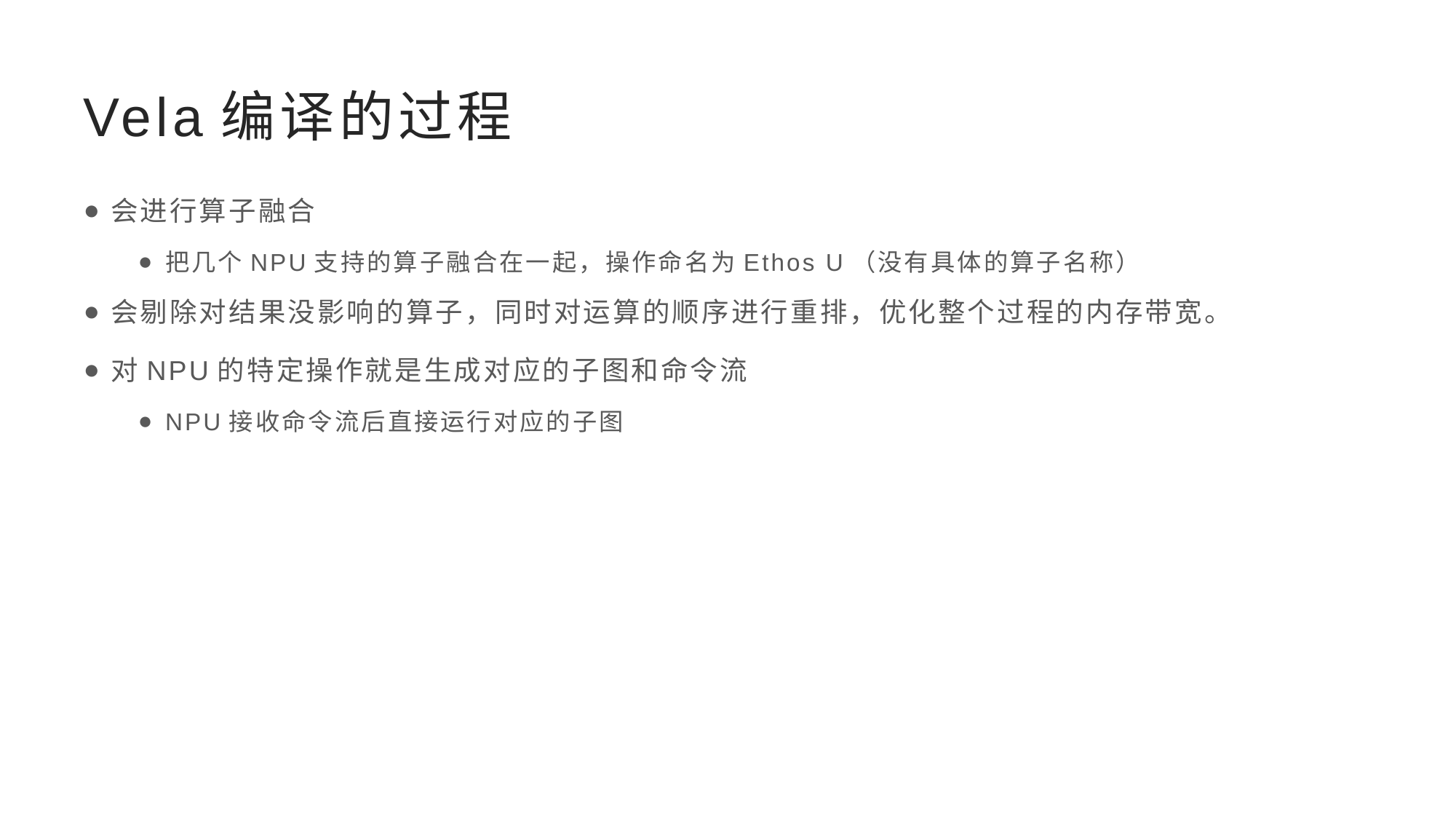

# Vela编译的过程
会进行算子融合
把几个NPU支持的算子融合在一起，操作命名为Ethos U（没有具体的算子名称）
会剔除对结果没影响的算子，同时对运算的顺序进行重排，优化整个过程的内存带宽。
对NPU的特定操作就是生成对应的子图和命令流
NPU接收命令流后直接运行对应的子图